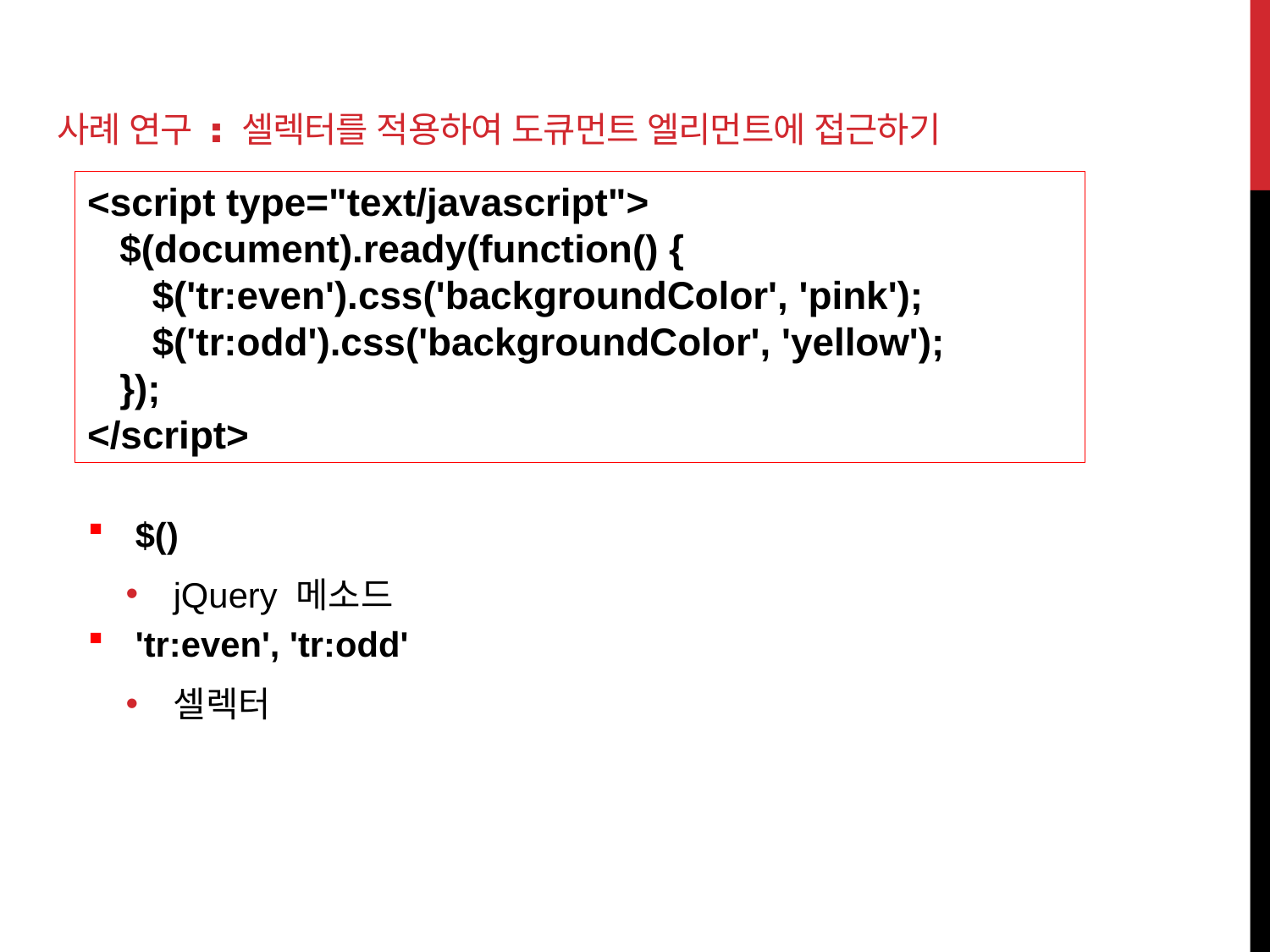

# 사례 연구 : 셀렉터를 적용하여 도큐먼트 엘리먼트에 접근하기
<script type="text/javascript">
   $(document).ready(function() {
      $('tr:even').css('backgroundColor', 'pink');
      $('tr:odd').css('backgroundColor', 'yellow');
   });
</script>
$()
jQuery 메소드
'tr:even', 'tr:odd'
셀렉터